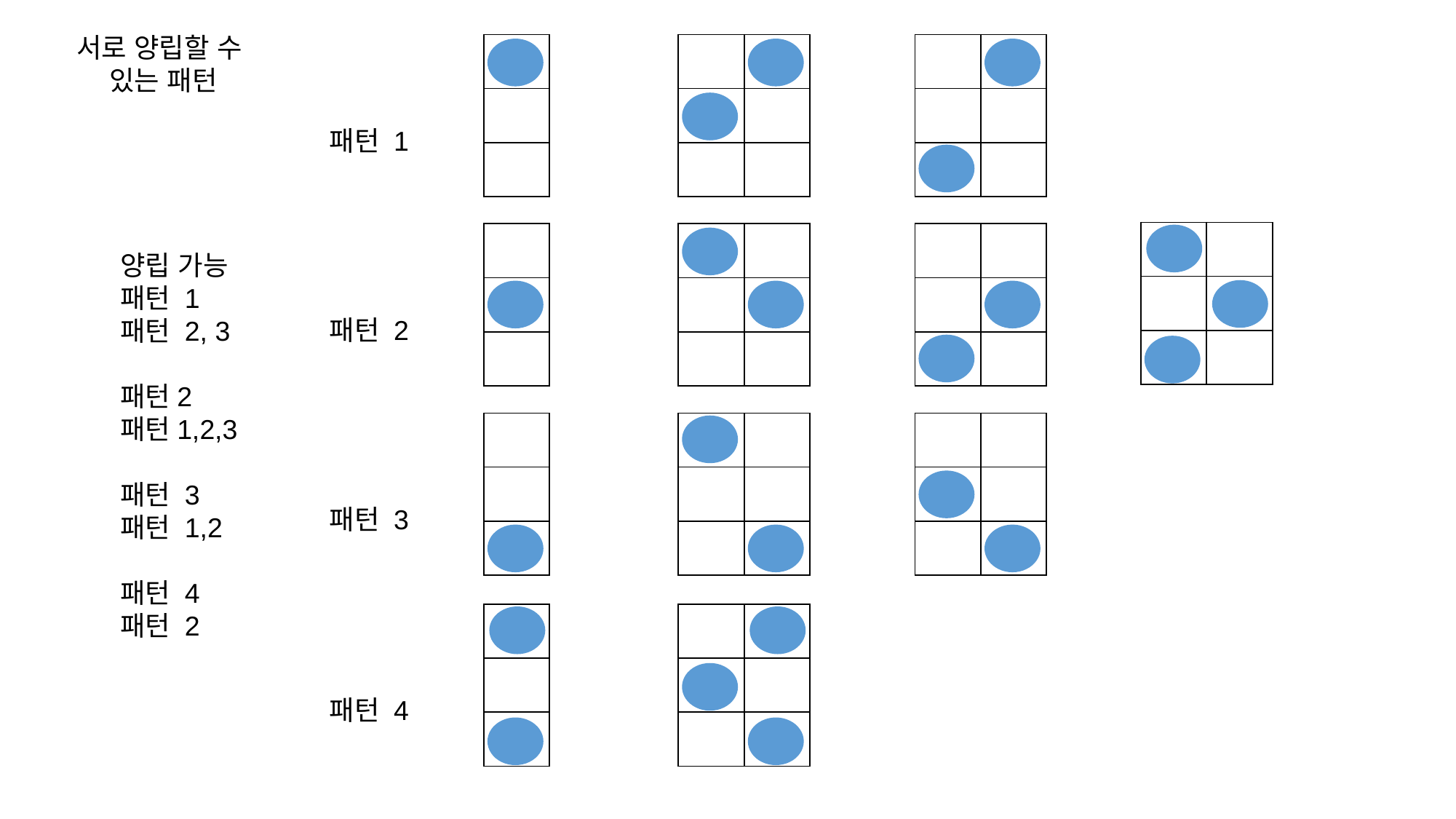

서로 양립할 수
있는 패턴
|  |
| --- |
|  |
|  |
|  |
| --- |
|  |
|  |
|  |
| --- |
|  |
|  |
|  |
| --- |
|  |
|  |
|  |
| --- |
|  |
|  |

패턴 1

|  |
| --- |
|  |
|  |
|  |
| --- |
|  |
|  |
|  |
| --- |
|  |
|  |
|  |
| --- |
|  |
|  |
|  |
| --- |
|  |
|  |
|  |
| --- |
|  |
|  |
|  |
| --- |
|  |
|  |

양립 가능
패턴 1
패턴 2, 3

패턴2
패턴1,2,3

패턴 3
패턴 1,2

패턴 4
패턴 2

패턴 2

|  |
| --- |
|  |
|  |
|  |
| --- |
|  |
|  |
|  |
| --- |
|  |
|  |
|  |
| --- |
|  |
|  |
|  |
| --- |
|  |
|  |

패턴 3

|  |
| --- |
|  |
|  |
|  |
| --- |
|  |
|  |
|  |
| --- |
|  |
|  |

패턴 4